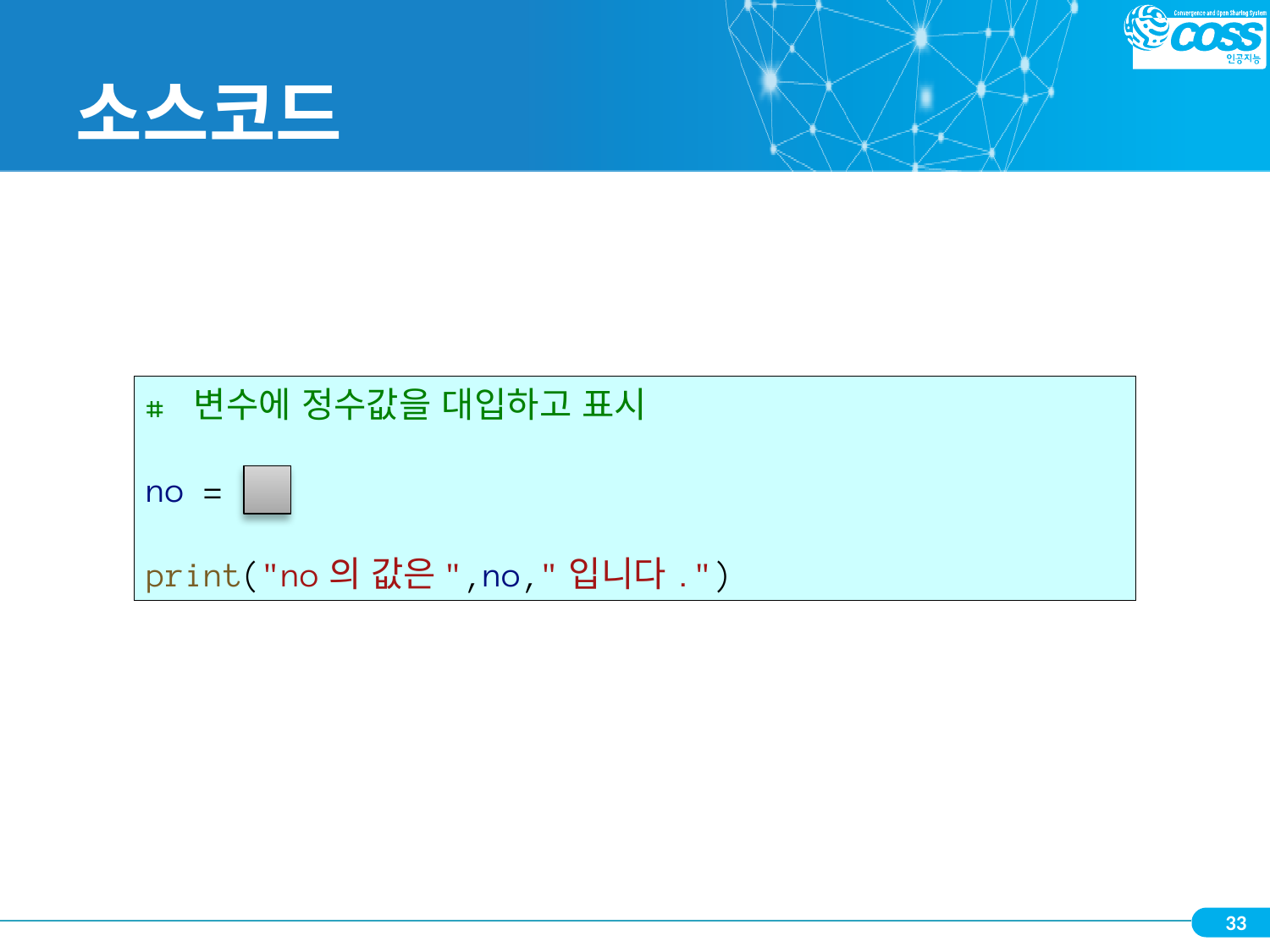

# 소스코드
# 변수에 정수값을 대입하고 표시
no = 75
print("no의 값은",no,"입니다.")